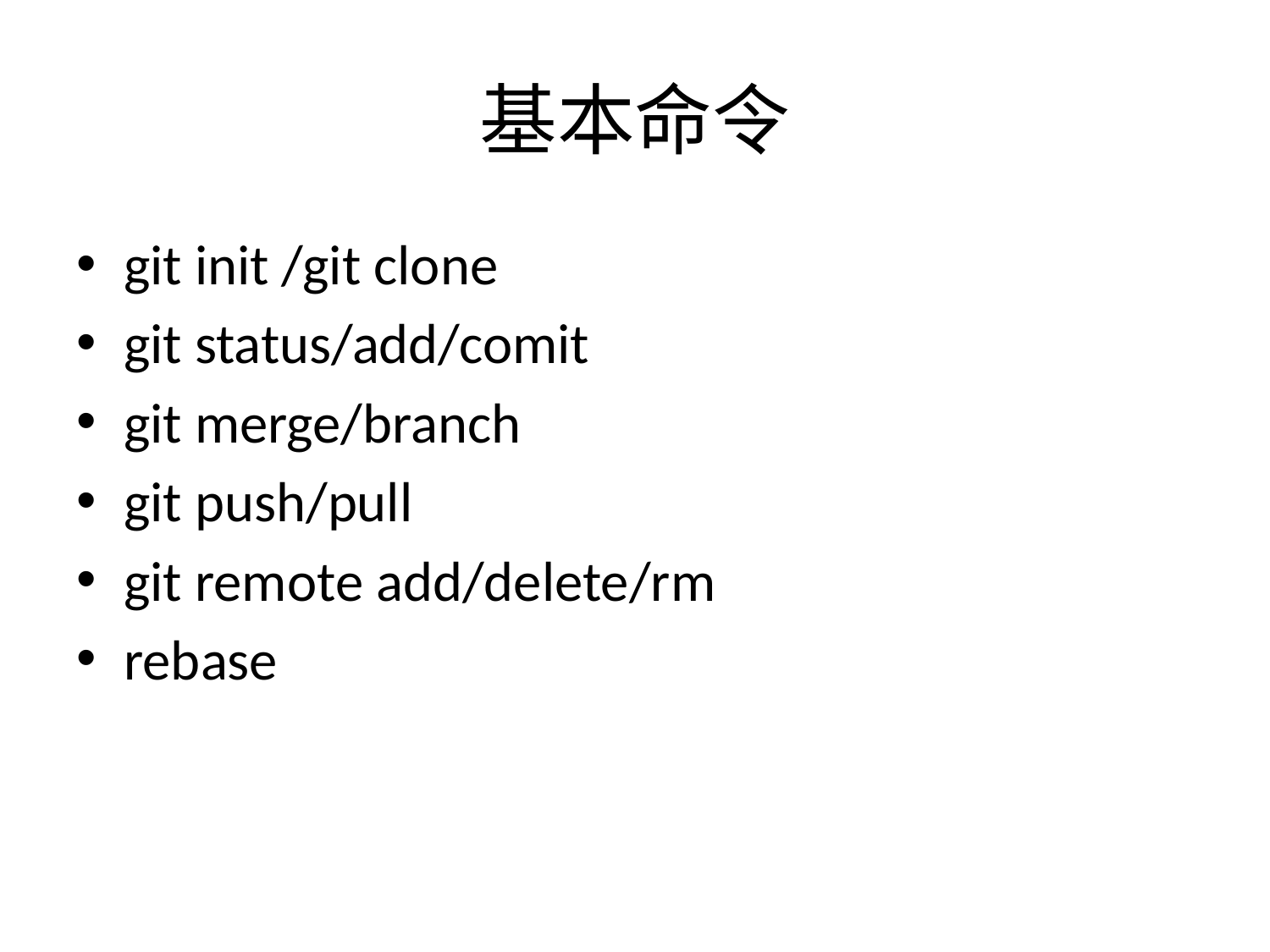

# 基本命令
git init /git clone
git status/add/comit
git merge/branch
git push/pull
git remote add/delete/rm
rebase